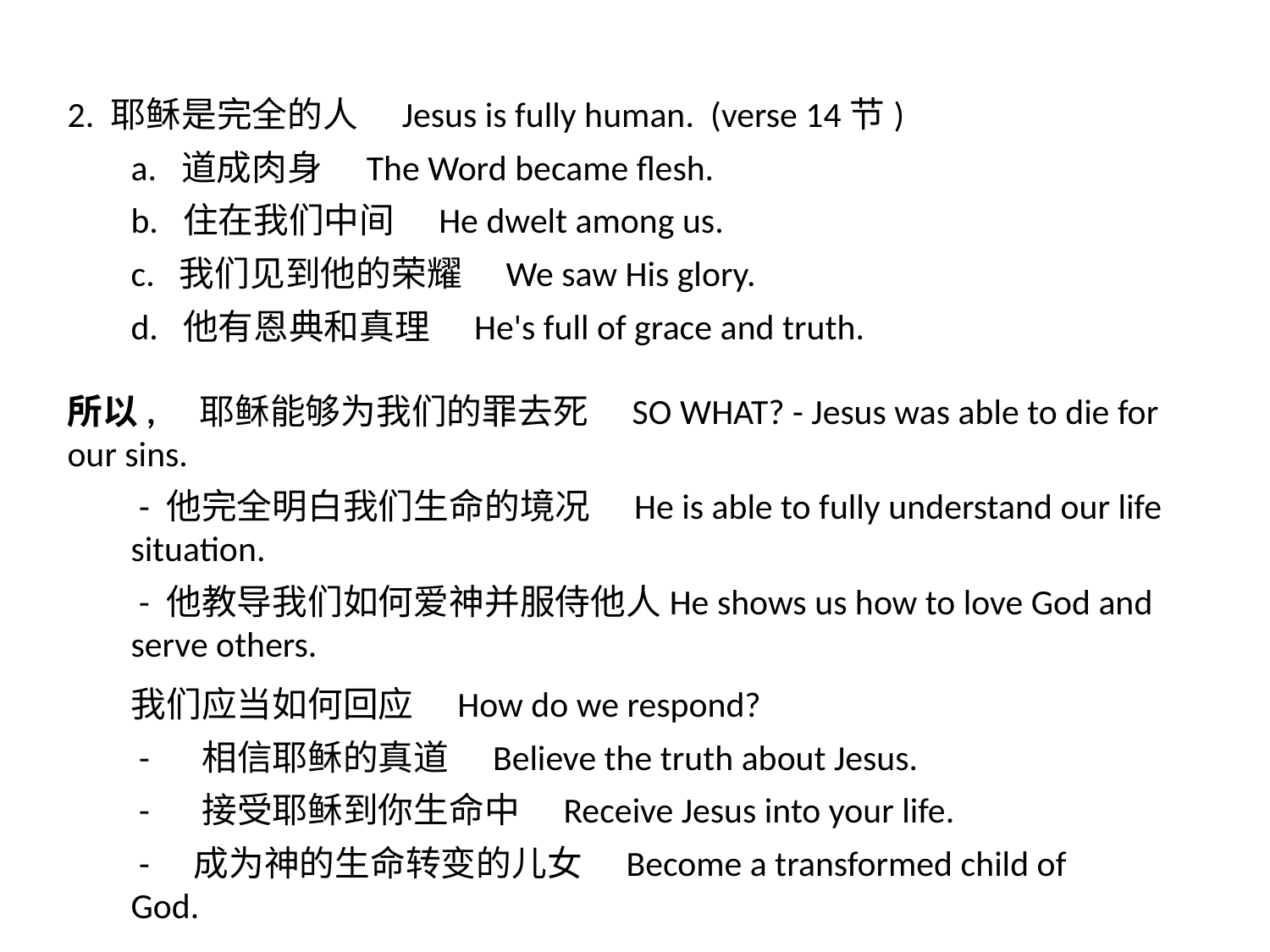

2. 耶稣是完全的人　Jesus is fully human.  (verse 14节)
a.  道成肉身　The Word became flesh.
b.  住在我们中间　He dwelt among us.
c.  我们见到他的荣耀　We saw His glory.
d.  他有恩典和真理　He's full of grace and truth.

所以,　耶稣能够为我们的罪去死　SO WHAT? - Jesus was able to die for our sins.
 - 他完全明白我们生命的境况　He is able to fully understand our life situation.
 - 他教导我们如何爱神并服侍他人He shows us how to love God and serve others.

我们应当如何回应　How do we respond?
 - 　相信耶稣的真道　Believe the truth about Jesus.
 - 　接受耶稣到你生命中　Receive Jesus into your life.
 -　成为神的生命转变的儿女　Become a transformed child of God.